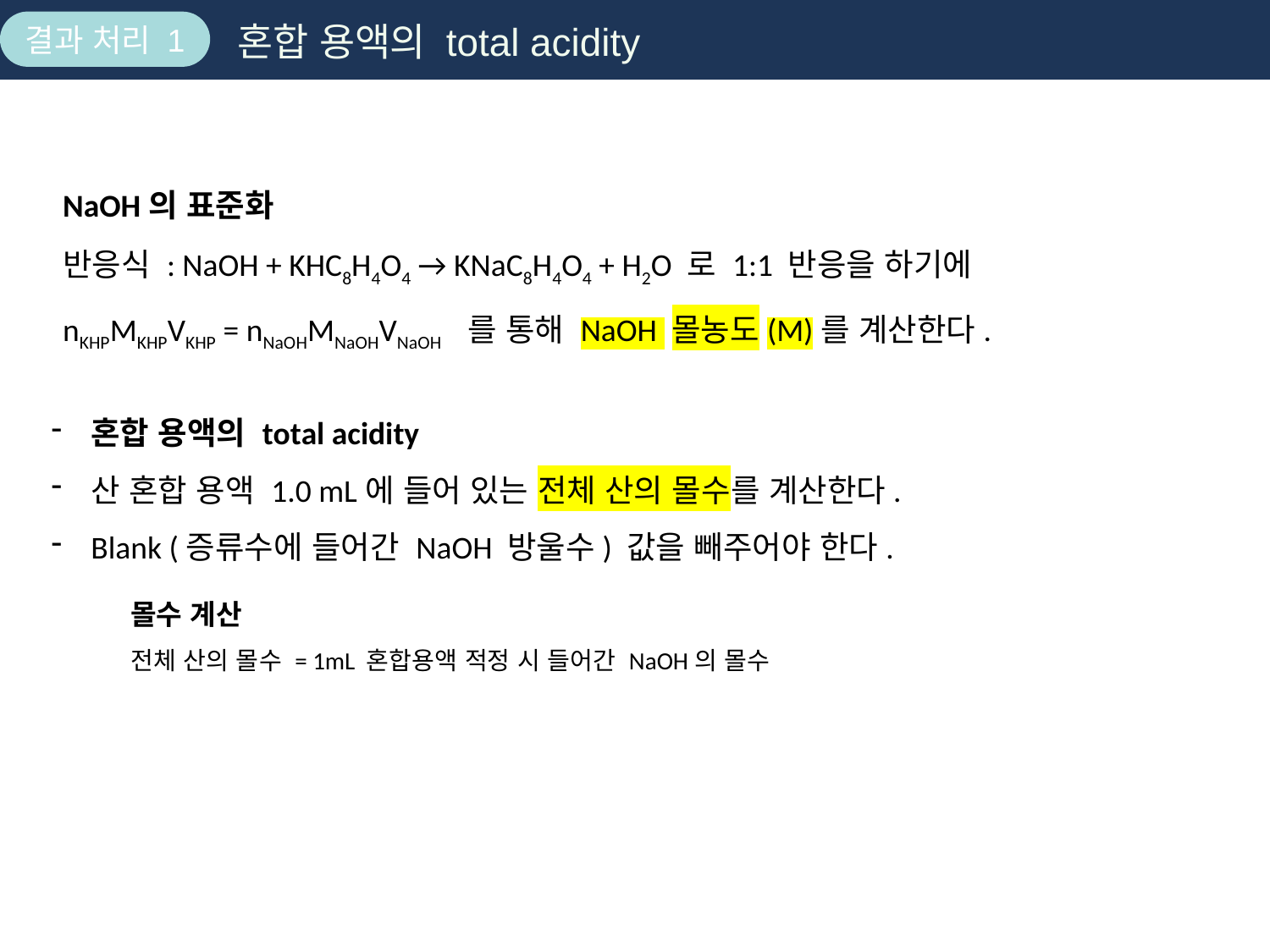

결과 처리 1
혼합 용액의 total acidity
NaOH의 표준화
반응식 : NaOH + KHC8H4O4 → KNaC8H4O4 + H2O 로 1:1 반응을 하기에
nKHPMKHPVKHP = nNaOHMNaOHVNaOH   를 통해 NaOH 몰농도(M)를 계산한다.
혼합 용액의 total acidity
산 혼합 용액 1.0 mL에 들어 있는 전체 산의 몰수를 계산한다.
Blank (증류수에 들어간 NaOH 방울수) 값을 빼주어야 한다.
몰수 계산
전체 산의 몰수 = 1mL 혼합용액 적정 시 들어간 NaOH의 몰수